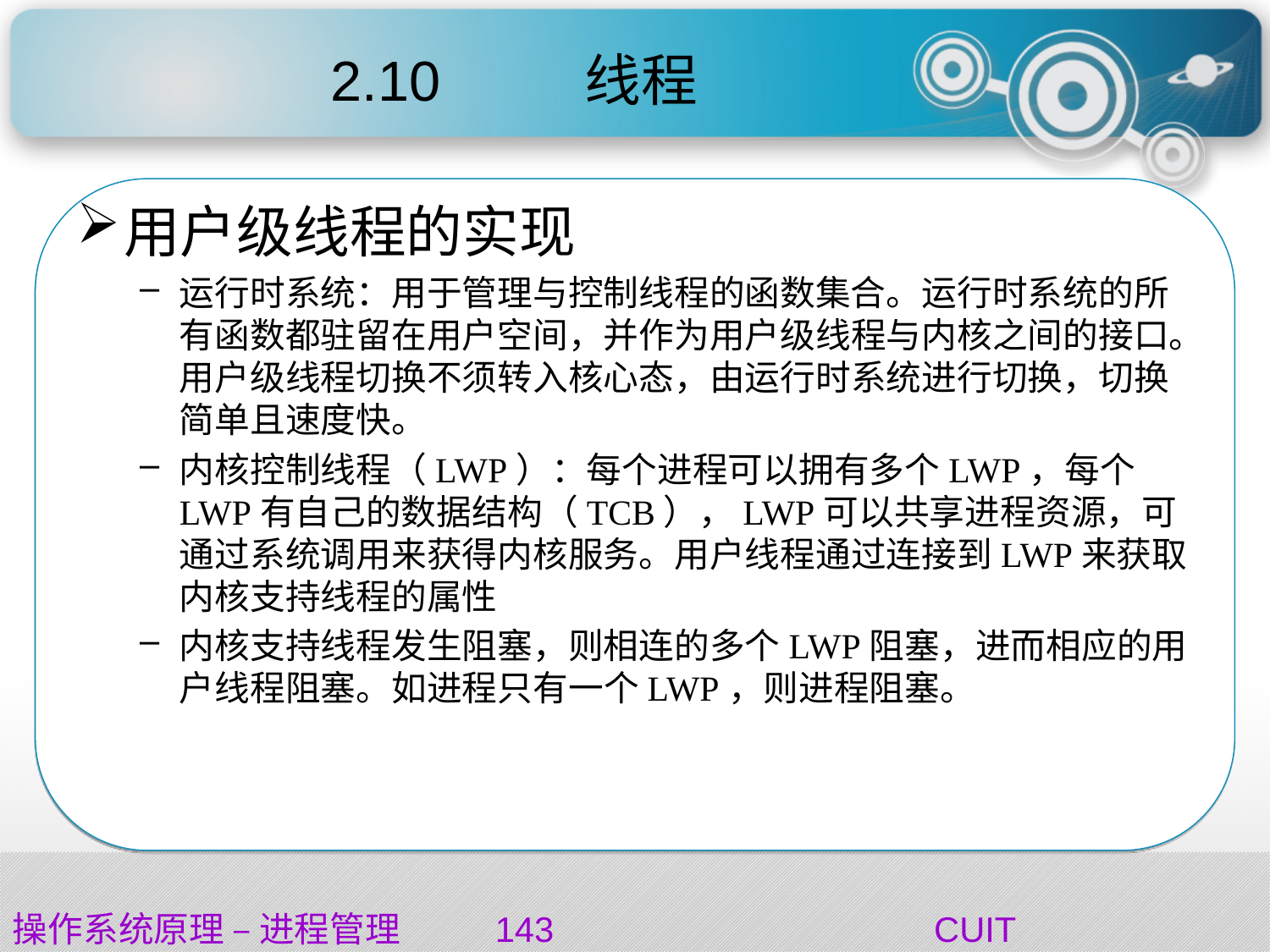

# 2.10		线程
用户级线程的实现
运行时系统：用于管理与控制线程的函数集合。运行时系统的所有函数都驻留在用户空间，并作为用户级线程与内核之间的接口。用户级线程切换不须转入核心态，由运行时系统进行切换，切换简单且速度快。
内核控制线程（LWP）：每个进程可以拥有多个LWP，每个LWP有自己的数据结构（TCB），LWP可以共享进程资源，可通过系统调用来获得内核服务。用户线程通过连接到LWP来获取内核支持线程的属性
内核支持线程发生阻塞，则相连的多个LWP阻塞，进而相应的用户线程阻塞。如进程只有一个LWP，则进程阻塞。